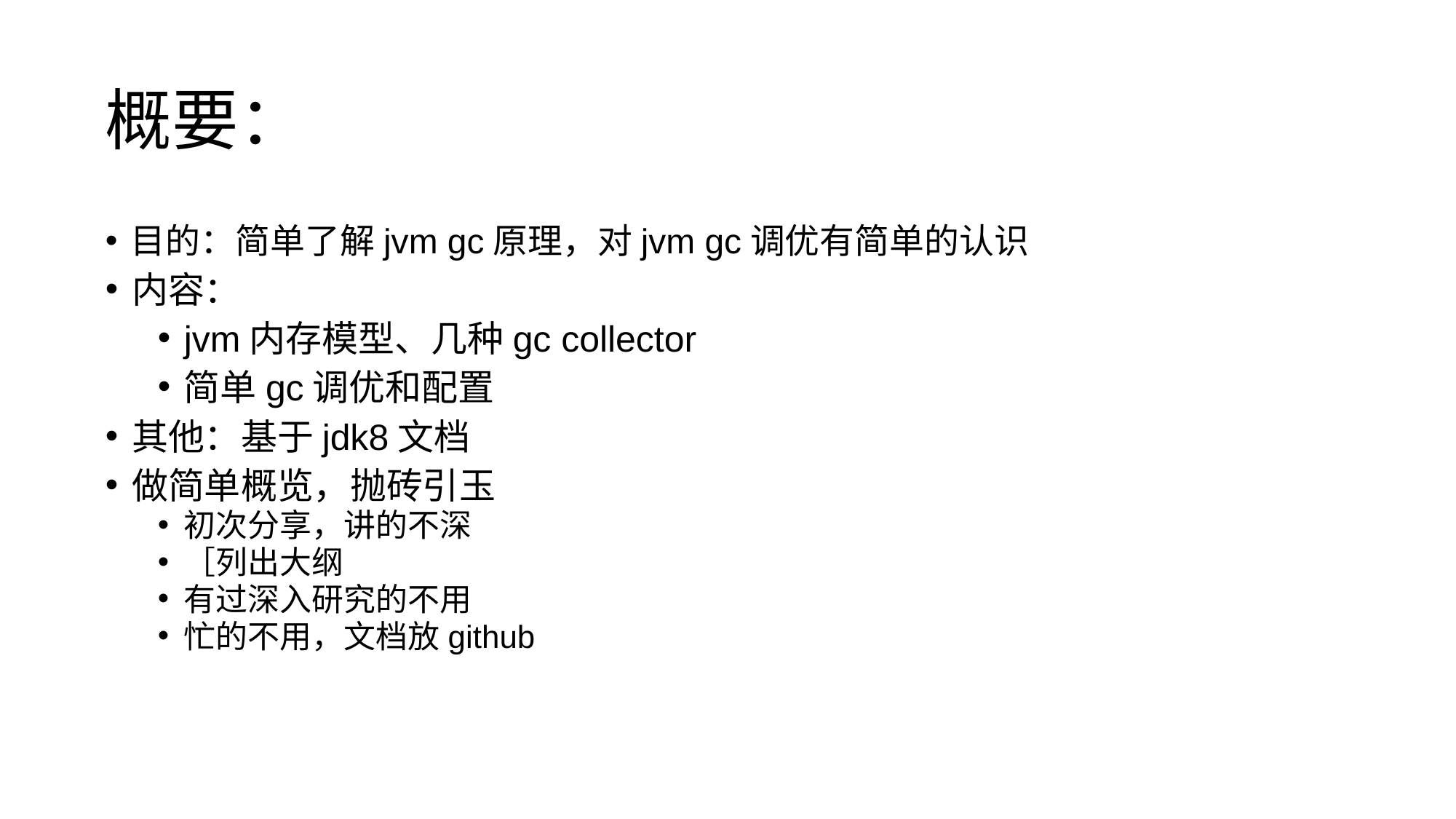

# 概要：
目的：简单了解jvm gc原理，对jvm gc调优有简单的认识
内容：
jvm内存模型、几种gc collector
简单gc调优和配置
其他：基于jdk8文档
做简单概览，抛砖引玉
初次分享，讲的不深
［列出大纲
有过深入研究的不用
忙的不用，文档放github